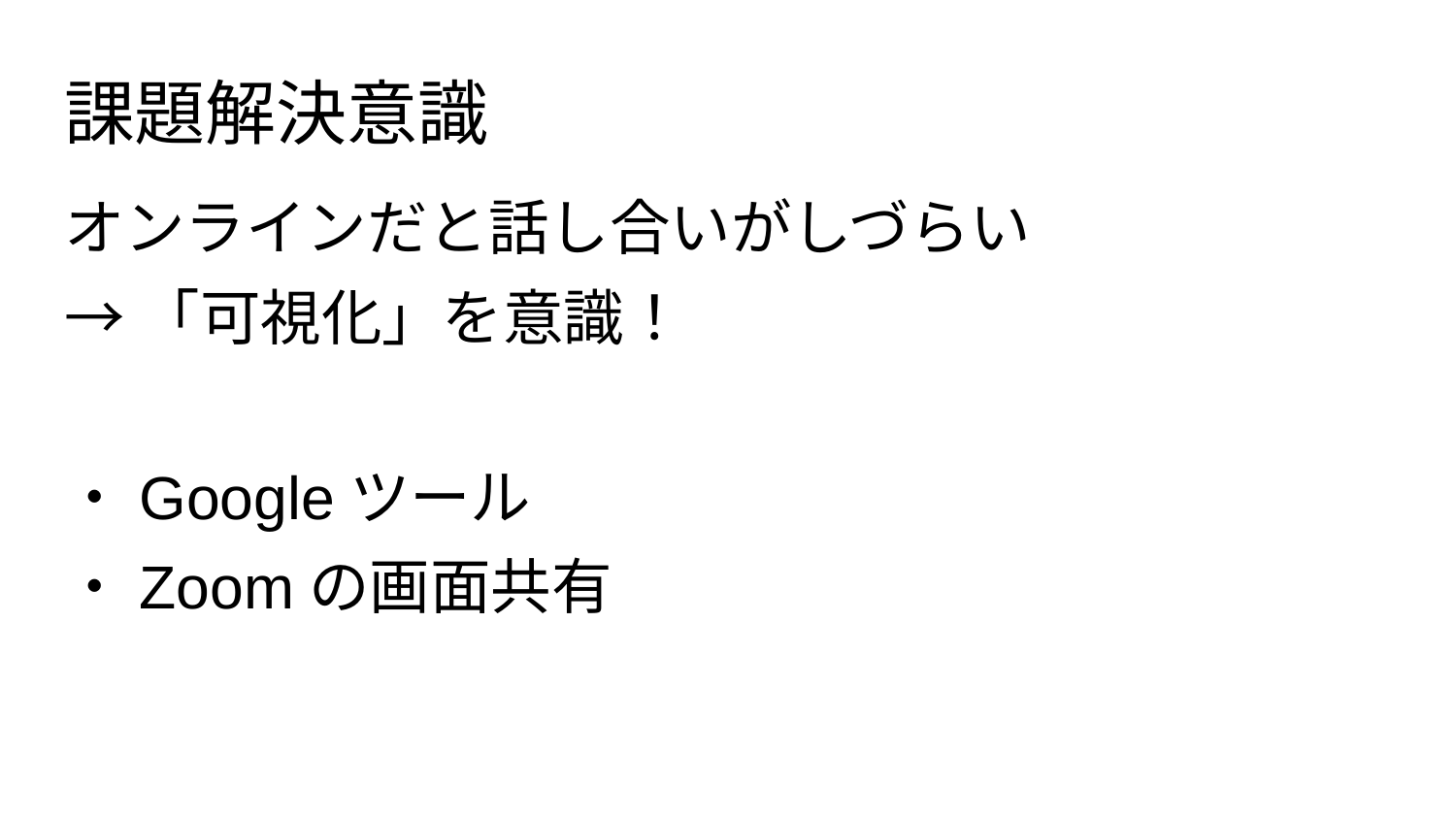

# 課題解決意識
オンラインだと話し合いがしづらい
→「可視化」を意識！

・Googleツール
・Zoomの画面共有